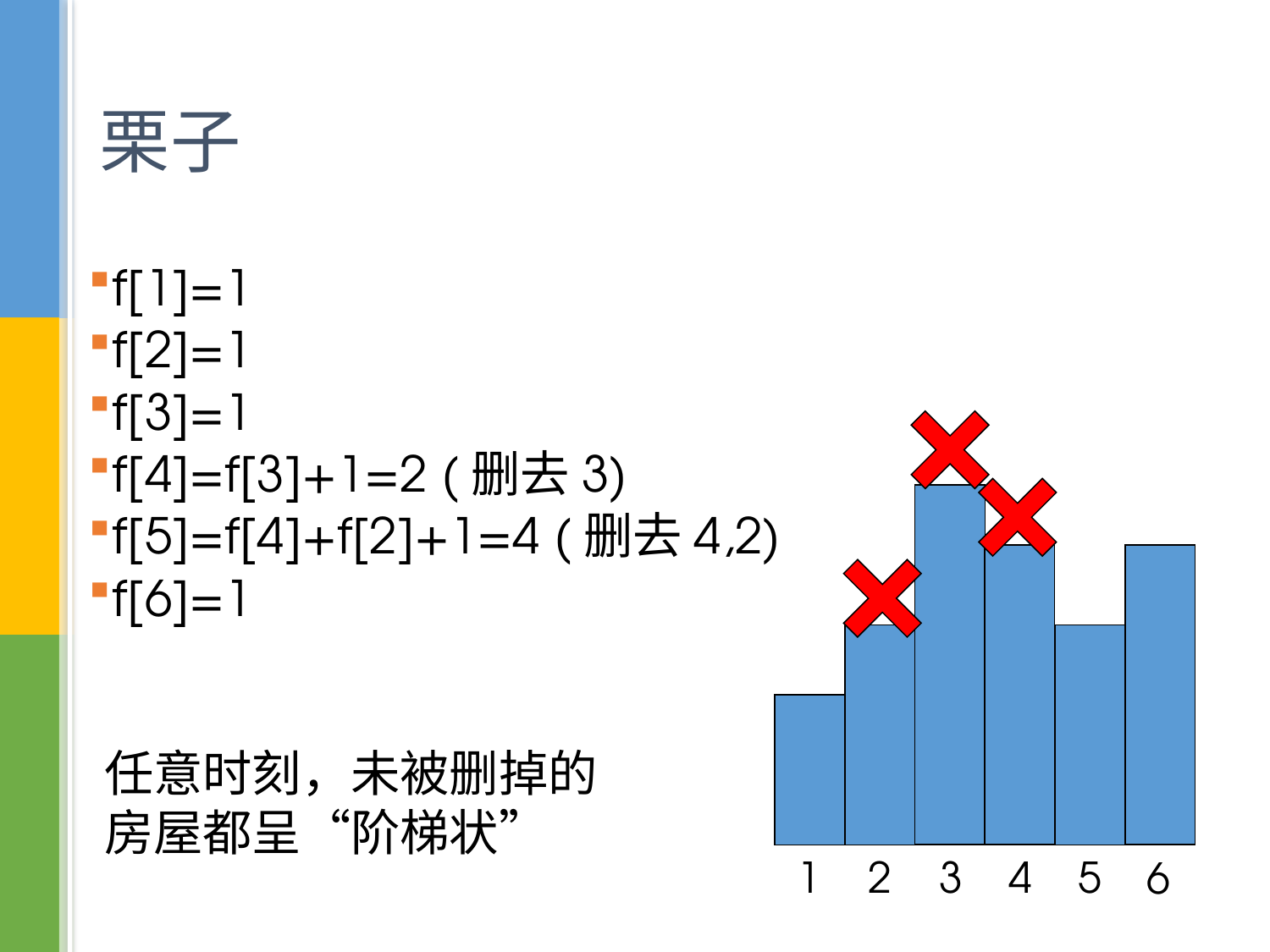

栗子
f[1]=1
f[2]=1
f[3]=1
f[4]=f[3]+1=2 (删去3)
f[5]=f[4]+f[2]+1=4 (删去4,2)
f[6]=1

任意时刻，未被删掉的房屋都呈“阶梯状”
3
5
1
2
4
6